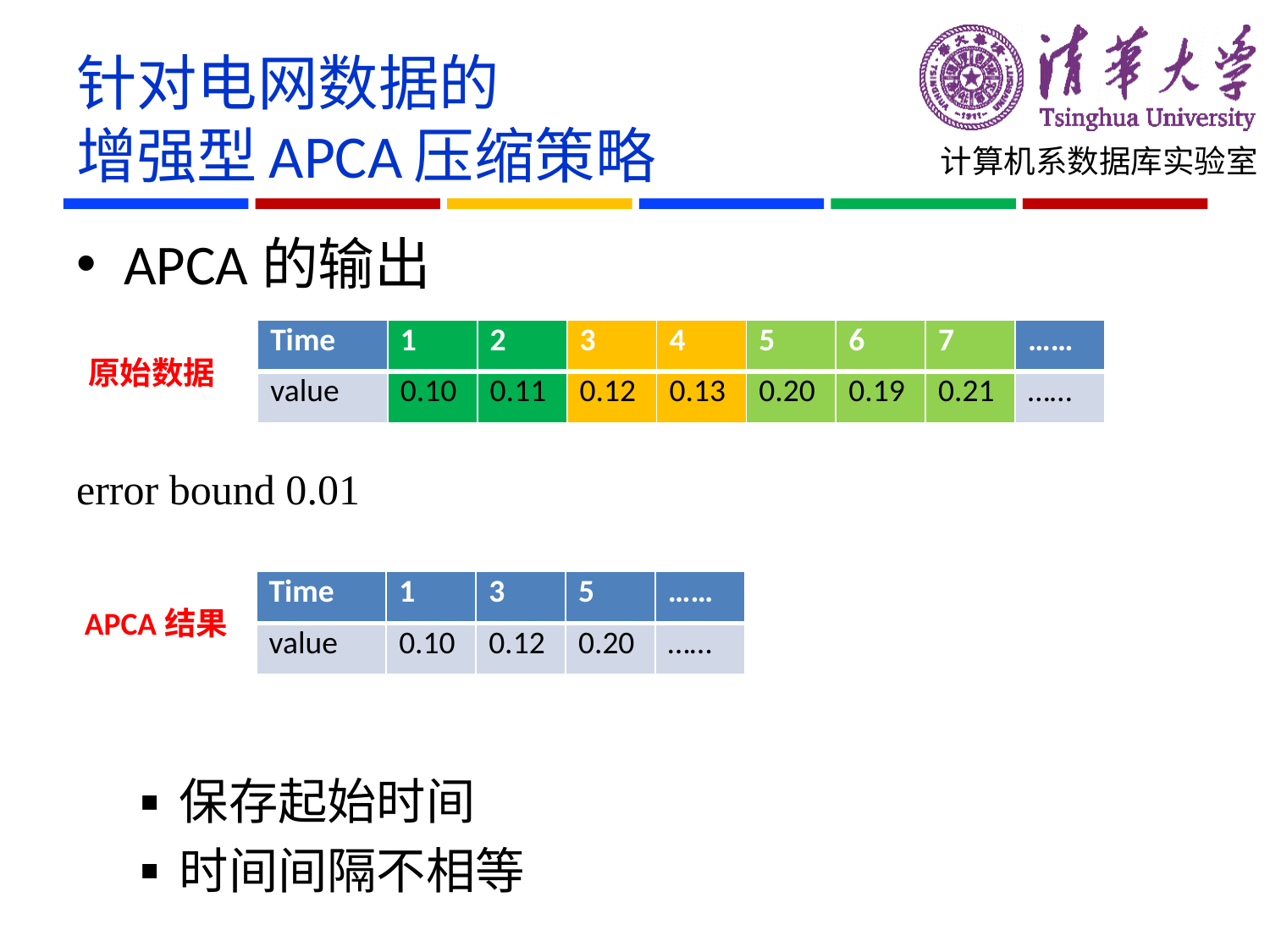

# 针对电网数据的 增强型APCA压缩策略
APCA的输出

error bound 0.01

保存起始时间
时间间隔不相等

| Time | 1 | 2 | 3 | 4 | 5 | 6 | 7 | …… |
| --- | --- | --- | --- | --- | --- | --- | --- | --- |
| value | 0.10 | 0.11 | 0.12 | 0.13 | 0.20 | 0.19 | 0.21 | …… |
原始数据
| Time | 1 | 3 | 5 | …… |
| --- | --- | --- | --- | --- |
| value | 0.10 | 0.12 | 0.20 | …… |
APCA结果